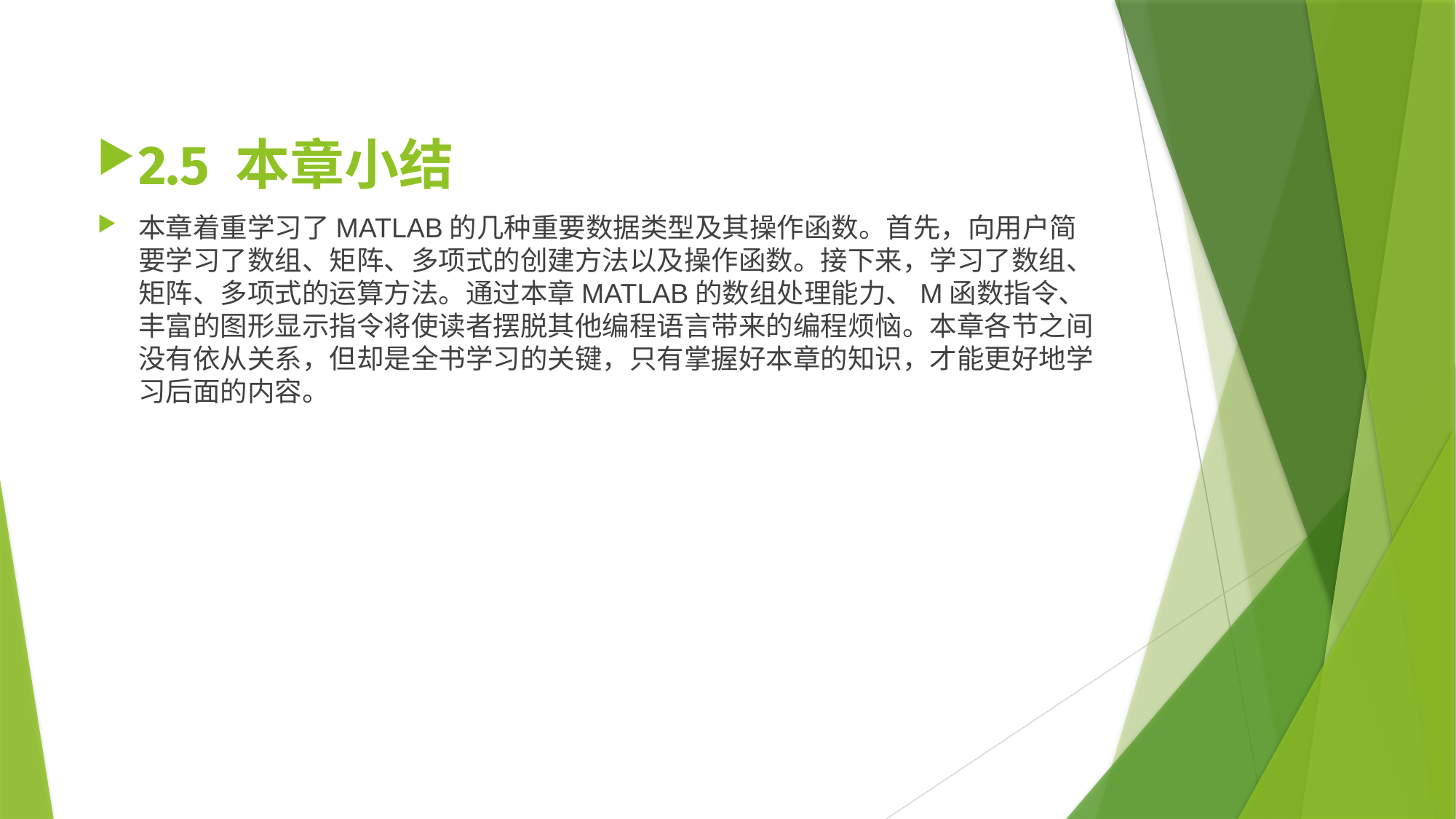

2.5 本章小结
本章着重学习了MATLAB的几种重要数据类型及其操作函数。首先，向用户简要学习了数组、矩阵、多项式的创建方法以及操作函数。接下来，学习了数组、矩阵、多项式的运算方法。通过本章MATLAB的数组处理能力、M函数指令、丰富的图形显示指令将使读者摆脱其他编程语言带来的编程烦恼。本章各节之间没有依从关系，但却是全书学习的关键，只有掌握好本章的知识，才能更好地学习后面的内容。